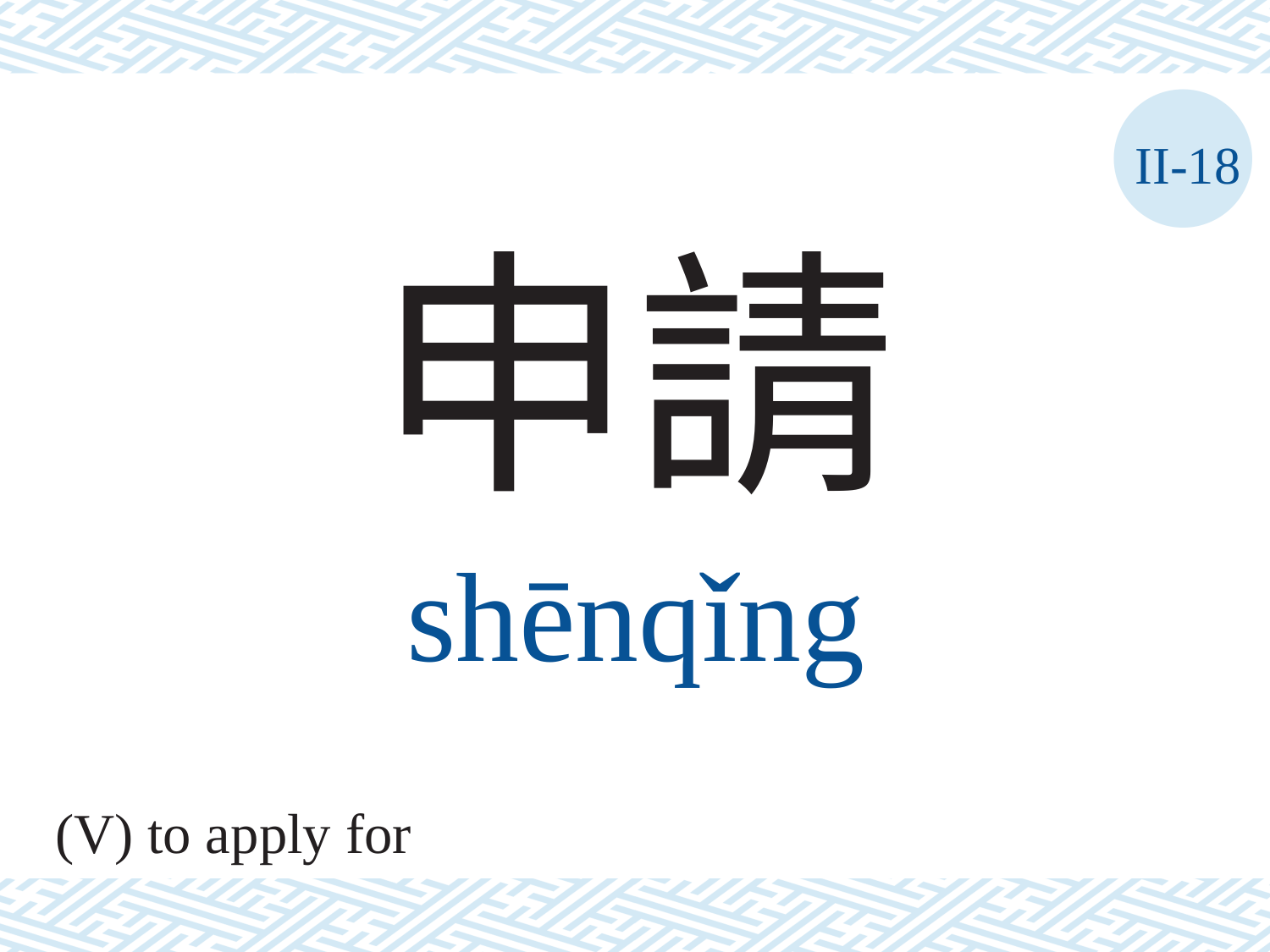

II-18
申請
shēnqǐng
(V) to apply for